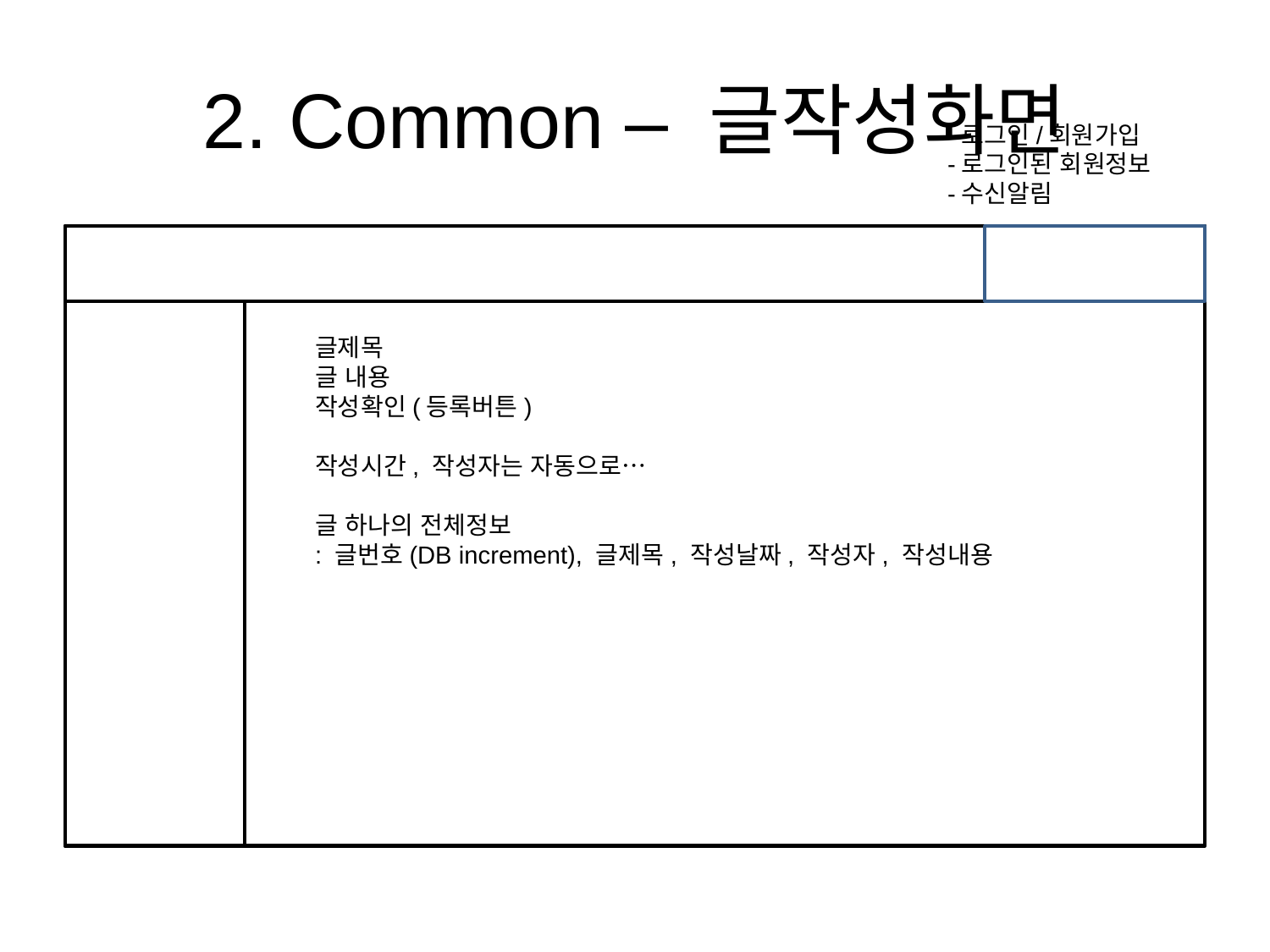

# 2. Common – 글작성화면
-로그인/회원가입
-로그인된 회원정보
-수신알림

글제목
글 내용
작성확인(등록버튼)

작성시간, 작성자는 자동으로…

글 하나의 전체정보
: 글번호(DB increment), 글제목, 작성날짜, 작성자, 작성내용